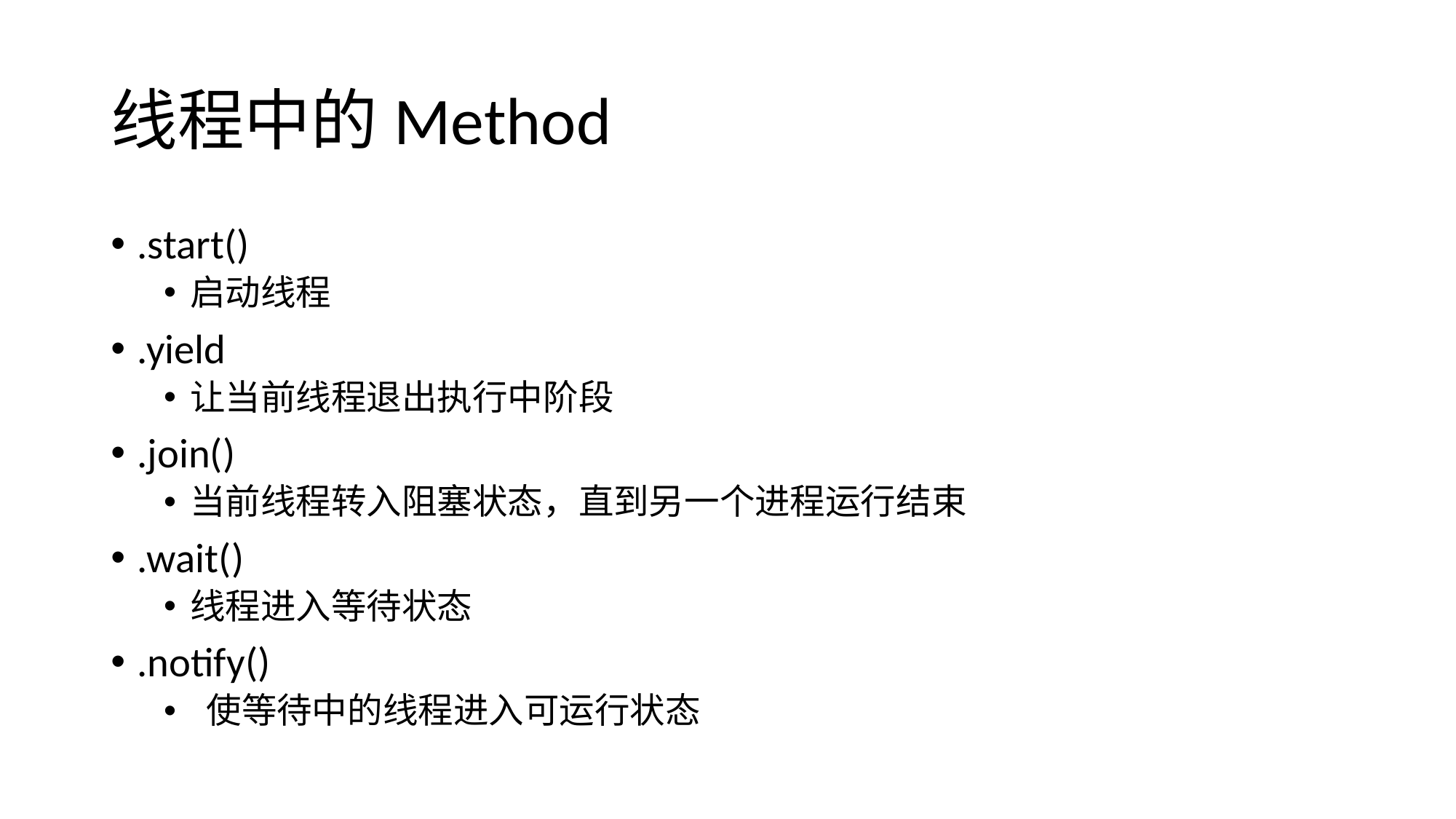

# 线程中的Method
.start()
启动线程
.yield
让当前线程退出执行中阶段
.join()
当前线程转入阻塞状态，直到另一个进程运行结束
.wait()
线程进入等待状态
.notify()
 使等待中的线程进入可运行状态